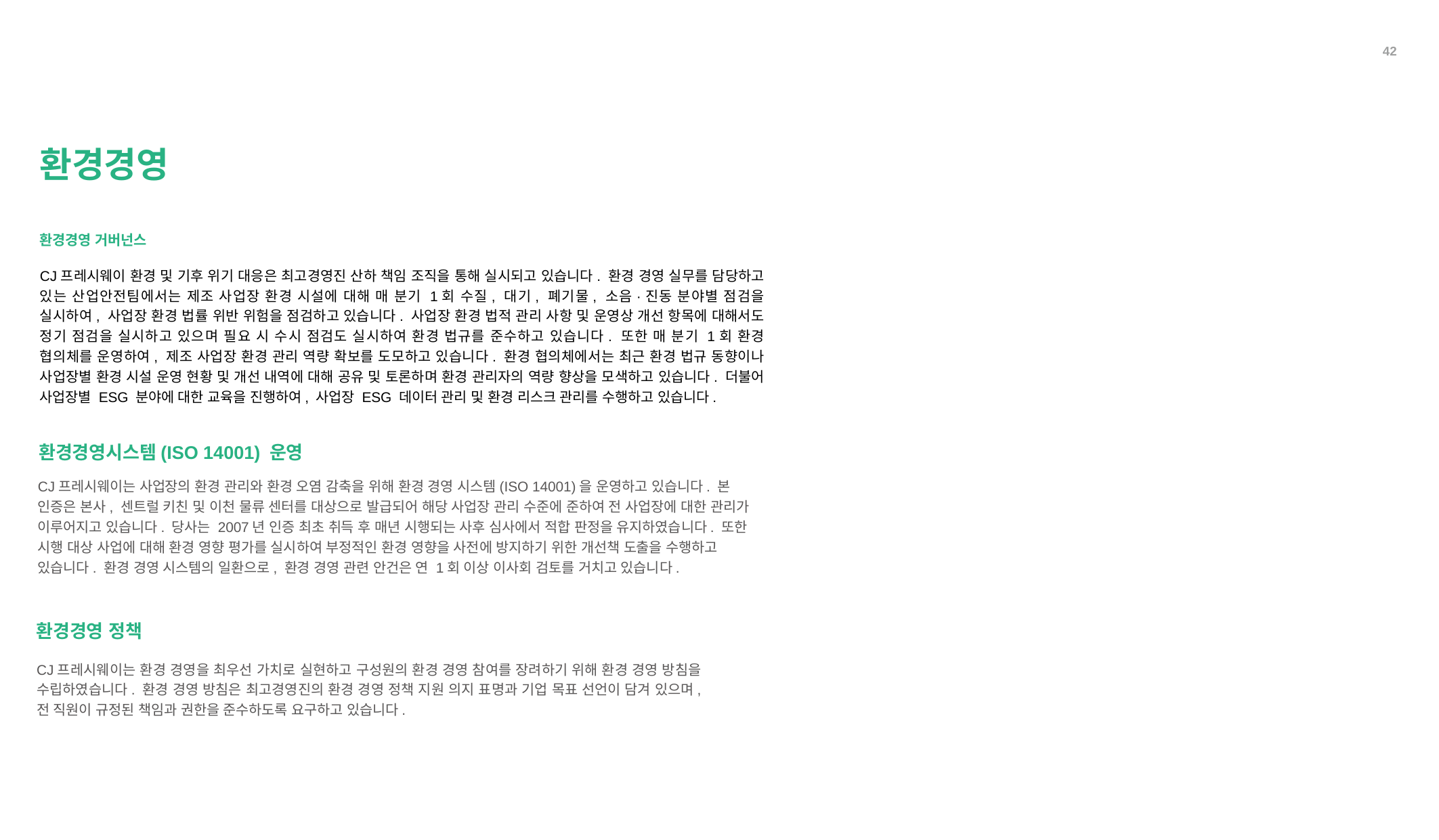

42
환경경영
환경경영 거버넌스
CJ프레시웨이 환경 및 기후 위기 대응은 최고경영진 산하 책임 조직을 통해 실시되고 있습니다. 환경 경영 실무를 담당하고 있는 산업안전팀에서는 제조 사업장 환경 시설에 대해 매 분기 1회 수질, 대기, 폐기물, 소음·진동 분야별 점검을 실시하여, 사업장 환경 법률 위반 위험을 점검하고 있습니다. 사업장 환경 법적 관리 사항 및 운영상 개선 항목에 대해서도 정기 점검을 실시하고 있으며 필요 시 수시 점검도 실시하여 환경 법규를 준수하고 있습니다. 또한 매 분기 1회 환경 협의체를 운영하여, 제조 사업장 환경 관리 역량 확보를 도모하고 있습니다. 환경 협의체에서는 최근 환경 법규 동향이나 사업장별 환경 시설 운영 현황 및 개선 내역에 대해 공유 및 토론하며 환경 관리자의 역량 향상을 모색하고 있습니다. 더불어 사업장별 ESG 분야에 대한 교육을 진행하여, 사업장 ESG 데이터 관리 및 환경 리스크 관리를 수행하고 있습니다.
환경경영시스템(ISO 14001) 운영
CJ프레시웨이는 사업장의 환경 관리와 환경 오염 감축을 위해 환경 경영 시스템(ISO 14001)을 운영하고 있습니다. 본 인증은 본사, 센트럴 키친 및 이천 물류 센터를 대상으로 발급되어 해당 사업장 관리 수준에 준하여 전 사업장에 대한 관리가 이루어지고 있습니다. 당사는 2007년 인증 최초 취득 후 매년 시행되는 사후 심사에서 적합 판정을 유지하였습니다. 또한 시행 대상 사업에 대해 환경 영향 평가를 실시하여 부정적인 환경 영향을 사전에 방지하기 위한 개선책 도출을 수행하고 있습니다. 환경 경영 시스템의 일환으로, 환경 경영 관련 안건은 연 1회 이상 이사회 검토를 거치고 있습니다.
환경경영 정책
CJ프레시웨이는 환경 경영을 최우선 가치로 실현하고 구성원의 환경 경영 참여를 장려하기 위해 환경 경영 방침을 수립하였습니다. 환경 경영 방침은 최고경영진의 환경 경영 정책 지원 의지 표명과 기업 목표 선언이 담겨 있으며, 전 직원이 규정된 책임과 권한을 준수하도록 요구하고 있습니다.